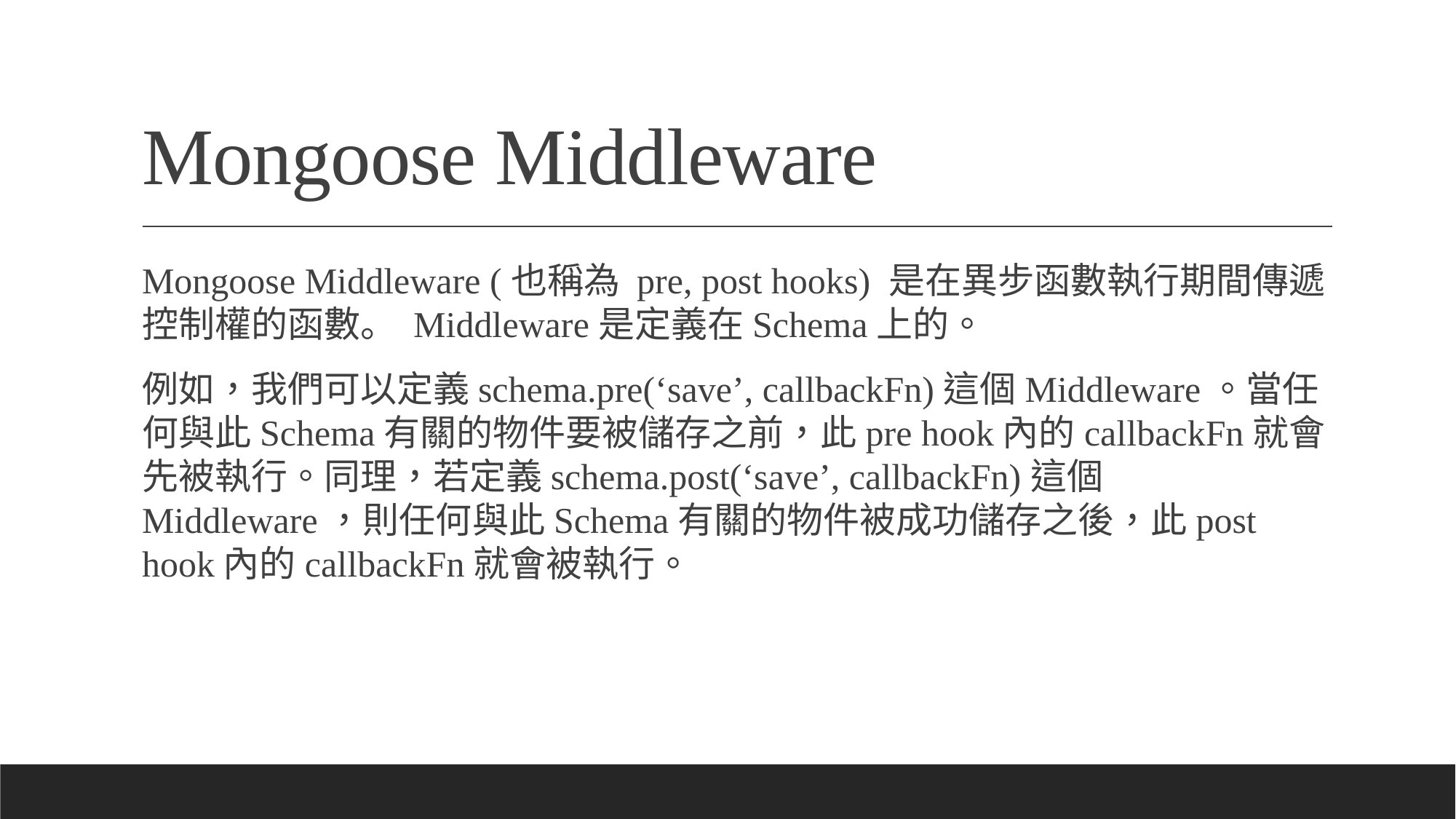

# Mongoose Middleware
Mongoose Middleware (也稱為 pre, post hooks) 是在異步函數執行期間傳遞控制權的函數。 Middleware是定義在Schema上的。
例如，我們可以定義schema.pre(‘save’, callbackFn)這個Middleware。當任何與此Schema有關的物件要被儲存之前，此pre hook內的callbackFn就會先被執行。同理，若定義schema.post(‘save’, callbackFn)這個Middleware，則任何與此Schema有關的物件被成功儲存之後，此post hook內的callbackFn就會被執行。